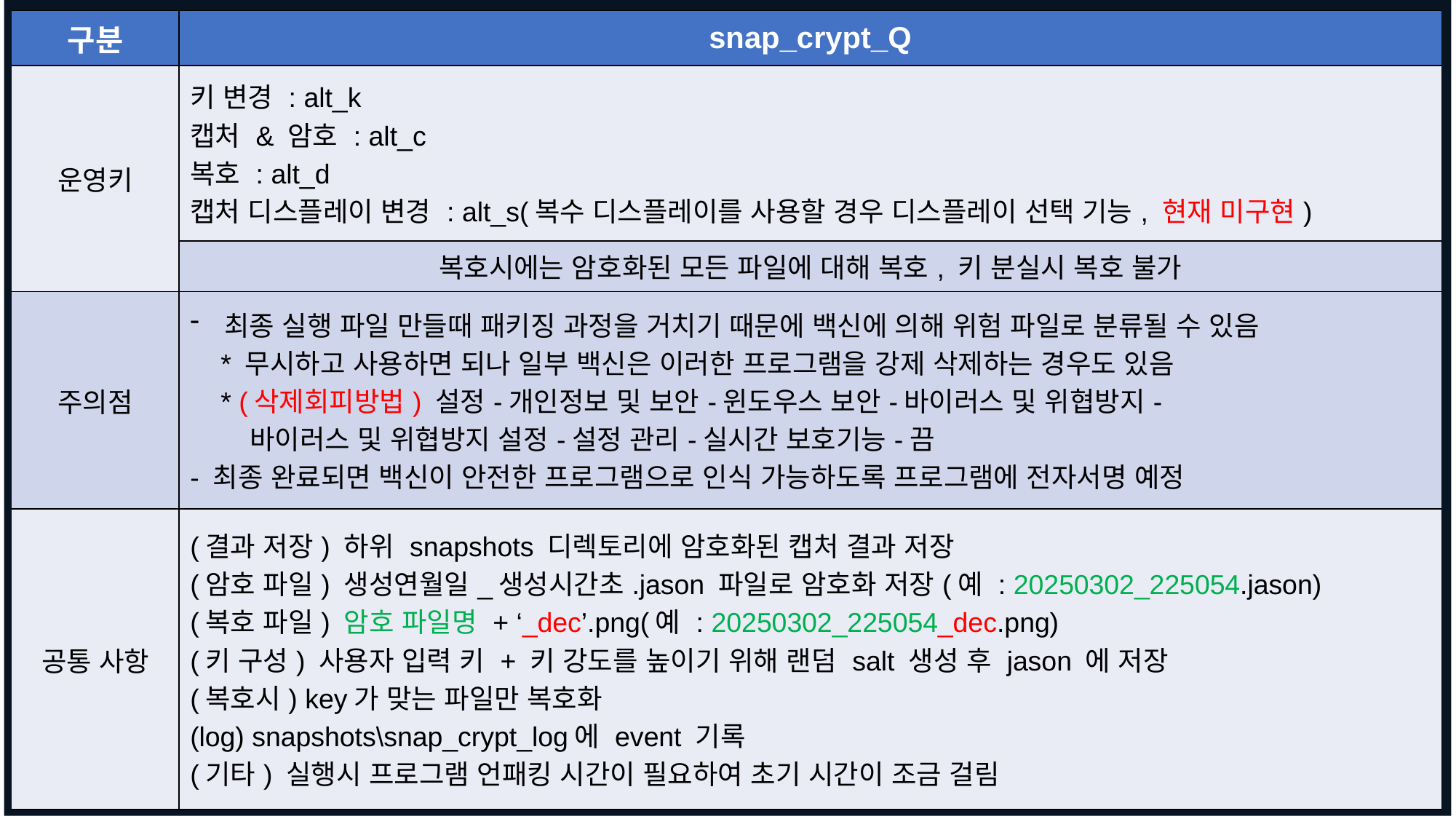

| 구분 | snap\_crypt\_Q |
| --- | --- |
| 운영키 | 키 변경 : alt\_k 캡처 & 암호 : alt\_c 복호 : alt\_d 캡처 디스플레이 변경 : alt\_s(복수 디스플레이를 사용할 경우 디스플레이 선택 기능, 현재 미구현) |
|  | 복호시에는 암호화된 모든 파일에 대해 복호, 키 분실시 복호 불가 |
| 주의점 | 최종 실행 파일 만들때 패키징 과정을 거치기 때문에 백신에 의해 위험 파일로 분류될 수 있음 \* 무시하고 사용하면 되나 일부 백신은 이러한 프로그램을 강제 삭제하는 경우도 있음 \* (삭제회피방법) 설정-개인정보 및 보안-윈도우스 보안-바이러스 및 위협방지- 바이러스 및 위협방지 설정-설정 관리-실시간 보호기능-끔 - 최종 완료되면 백신이 안전한 프로그램으로 인식 가능하도록 프로그램에 전자서명 예정 |
| 공통 사항 | (결과 저장) 하위 snapshots 디렉토리에 암호화된 캡처 결과 저장 (암호 파일) 생성연월일\_생성시간초.jason 파일로 암호화 저장(예 : 20250302\_225054.jason) (복호 파일) 암호 파일명 + ‘\_dec’.png(예 : 20250302\_225054\_dec.png) (키 구성) 사용자 입력 키 + 키 강도를 높이기 위해 랜덤 salt 생성 후 jason 에 저장 (복호시) key가 맞는 파일만 복호화 (log) snapshots\snap\_crypt\_log에 event 기록 (기타) 실행시 프로그램 언패킹 시간이 필요하여 초기 시간이 조금 걸림 |